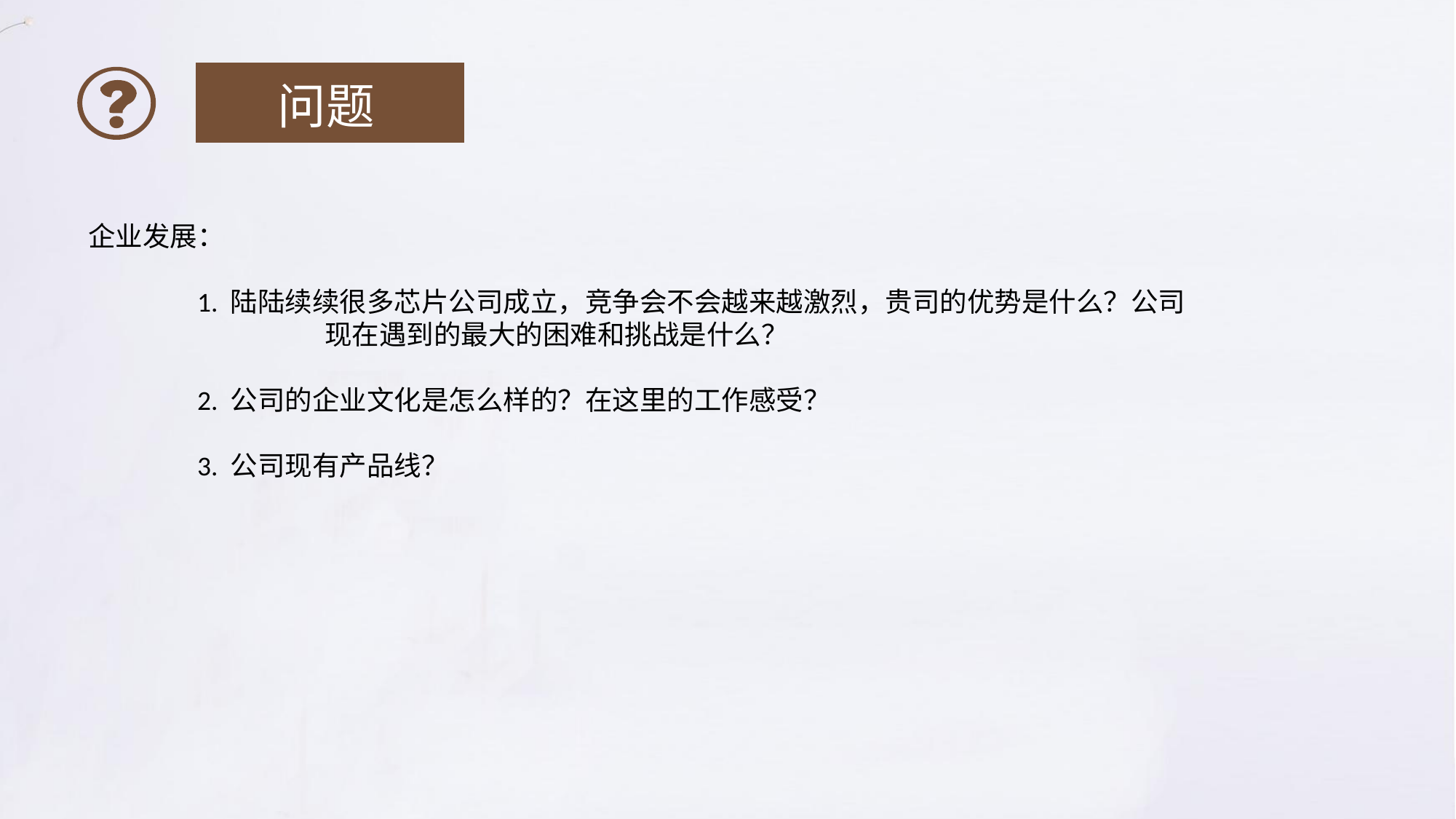

问题

企业发展：

​	1. 陆陆续续很多芯片公司成立，竞争会不会越来越激烈，贵司的优势是什么？公司			   现在遇到的最大的困难和挑战是什么？

​	2. 公司的企业文化是怎么样的？在这里的工作感受？

	3. 公司现有产品线？